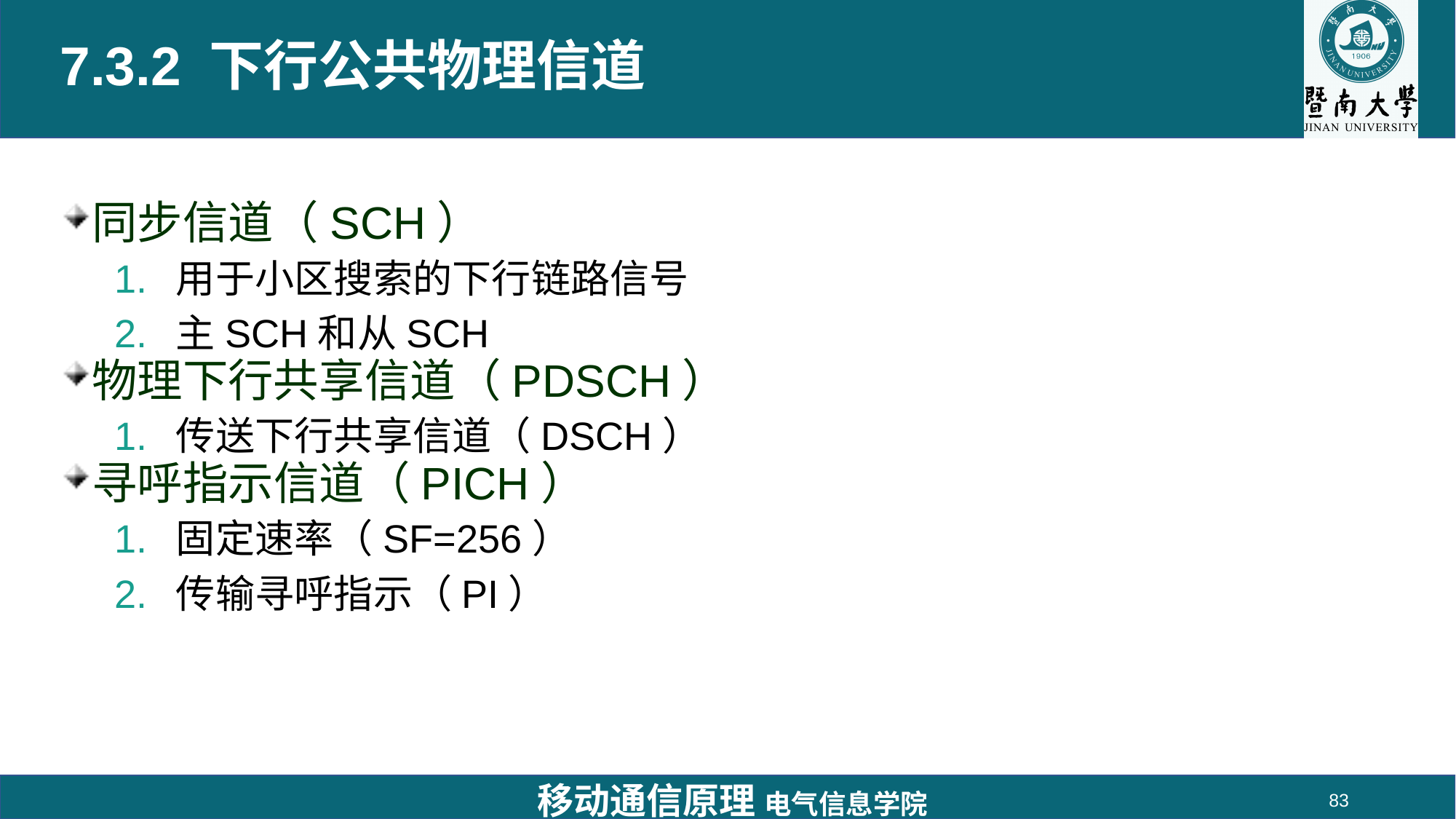

# 7.3.2 下行公共物理信道

同步信道（SCH）
用于小区搜索的下行链路信号
主SCH和从SCH
物理下行共享信道（PDSCH）
传送下行共享信道（DSCH）
寻呼指示信道（PICH）
固定速率（SF=256）
传输寻呼指示（PI）

移动通信原理 电气信息学院
83